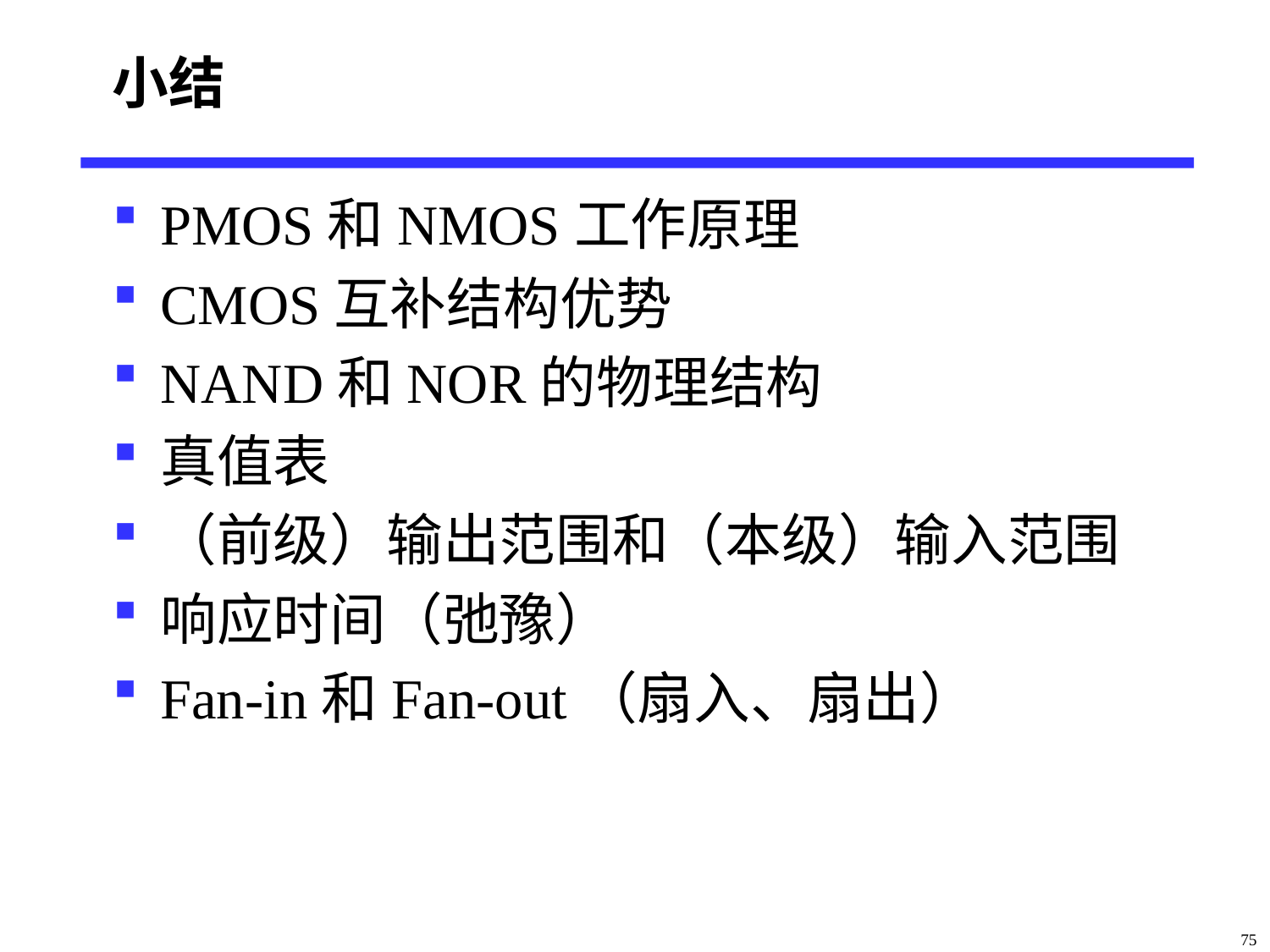

# 小结
PMOS和NMOS工作原理
CMOS互补结构优势
NAND和NOR的物理结构
真值表
（前级）输出范围和（本级）输入范围
响应时间（弛豫）
Fan-in和Fan-out（扇入、扇出）
75